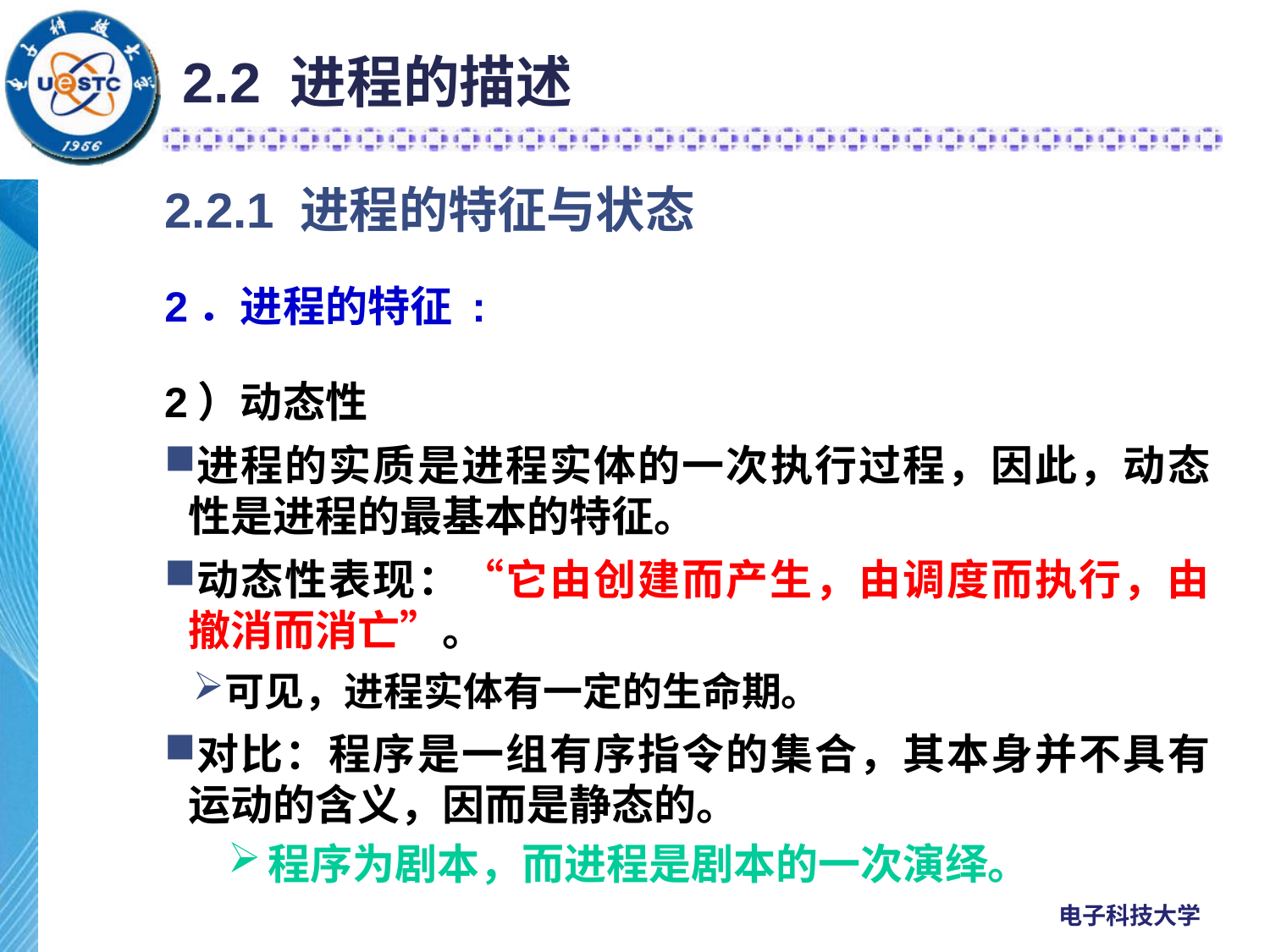

2.2 进程的描述
# 2.2.1 进程的特征与状态
2．进程的特征 :
2）动态性
进程的实质是进程实体的一次执行过程，因此，动态性是进程的最基本的特征。
动态性表现：“它由创建而产生，由调度而执行，由撤消而消亡”。
可见，进程实体有一定的生命期。
对比：程序是一组有序指令的集合，其本身并不具有运动的含义，因而是静态的。
程序为剧本，而进程是剧本的一次演绎。